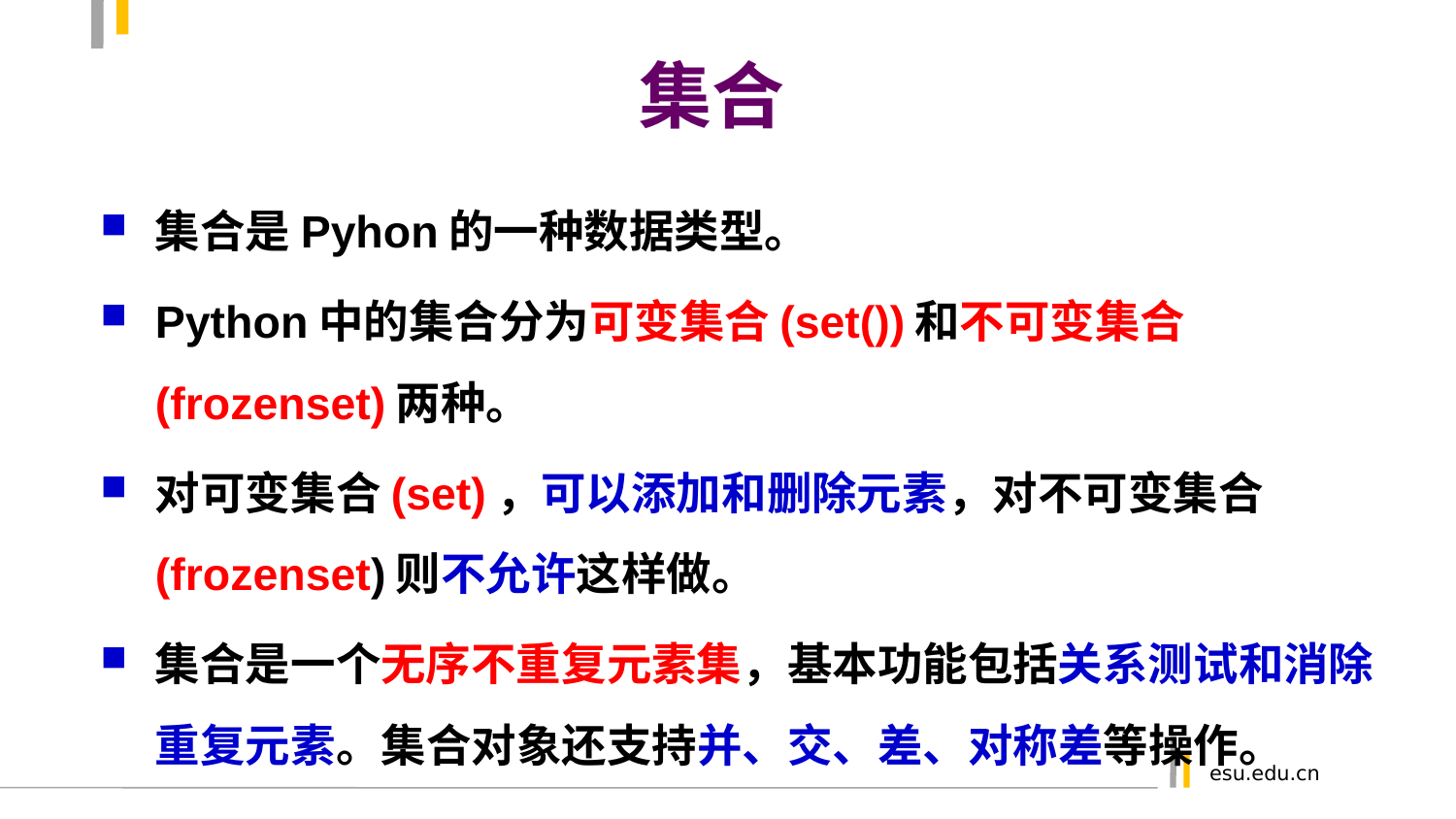

# 集合
集合是Pyhon的一种数据类型。
Python中的集合分为可变集合(set())和不可变集合(frozenset)两种。
对可变集合(set)，可以添加和删除元素，对不可变集合(frozenset)则不允许这样做。
集合是一个无序不重复元素集，基本功能包括关系测试和消除重复元素。集合对象还支持并、交、差、对称差等操作。